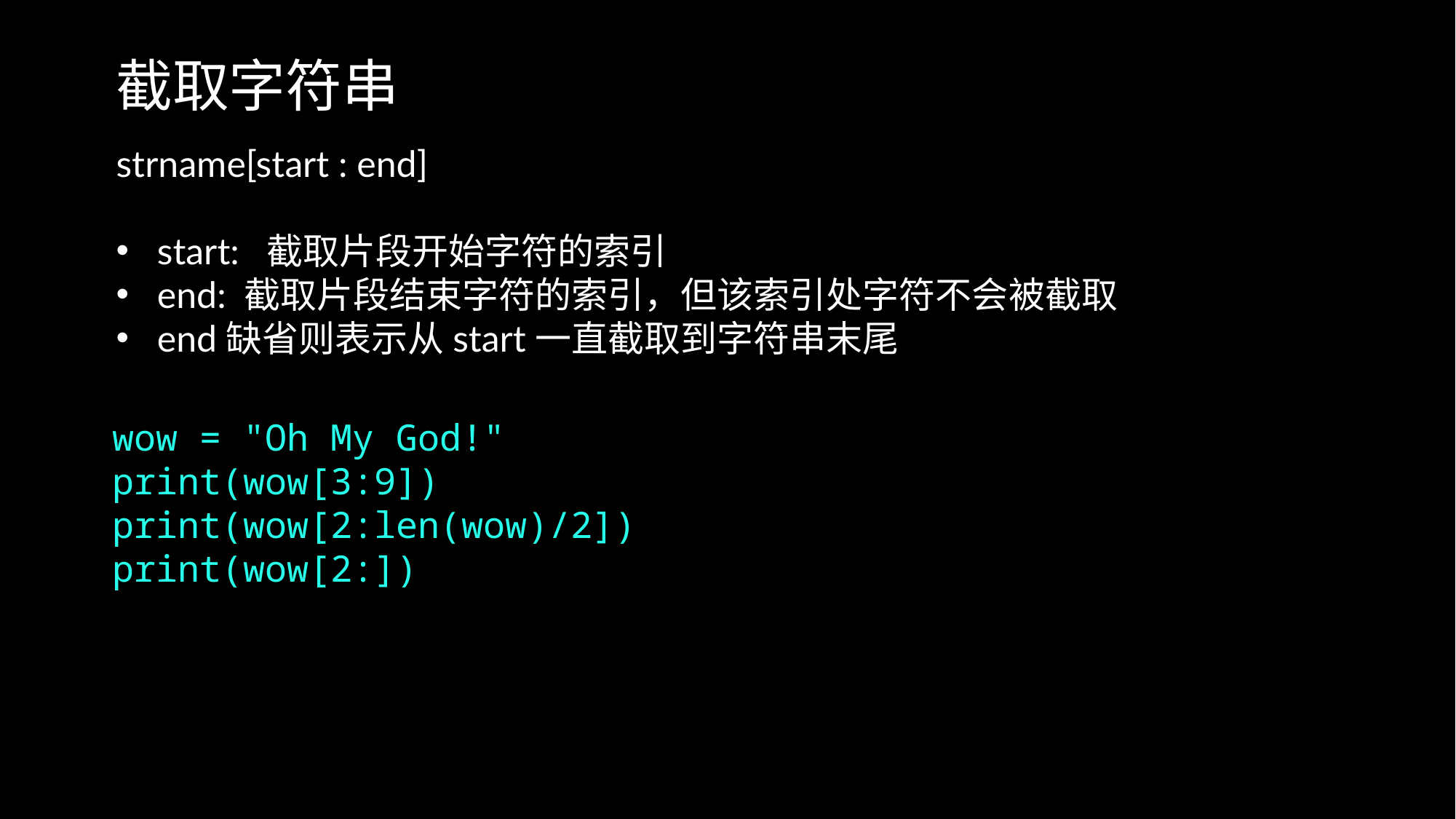

截取字符串
strname[start : end]

start:  截取片段开始字符的索引
end: 截取片段结束字符的索引，但该索引处字符不会被截取
end缺省则表示从start一直截取到字符串末尾

wow = "Oh My God!"
print(wow[3:9])
print(wow[2:len(wow)/2])
print(wow[2:])